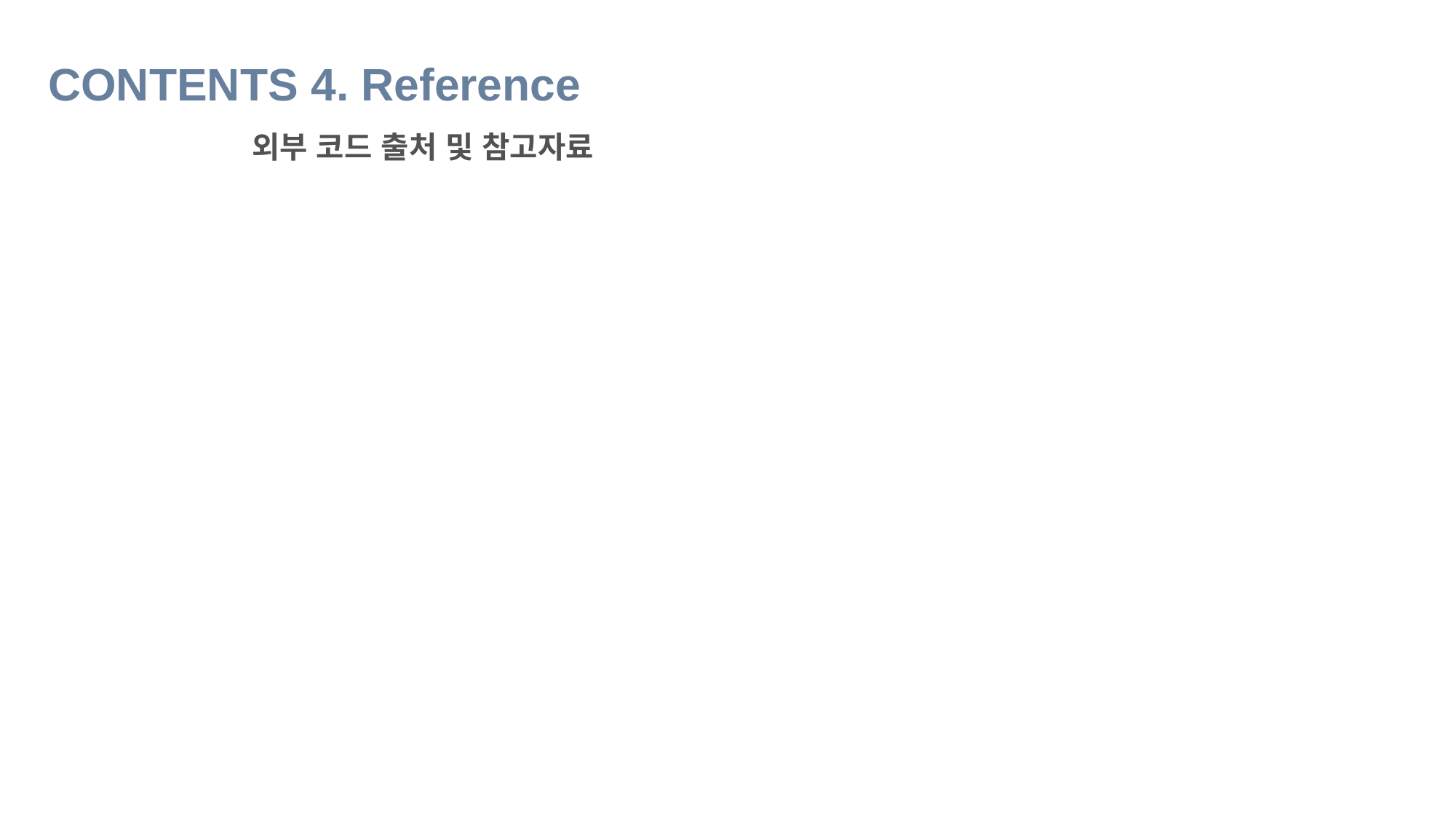

CONTENTS 4. Reference
외부 코드 출처 및 참고자료